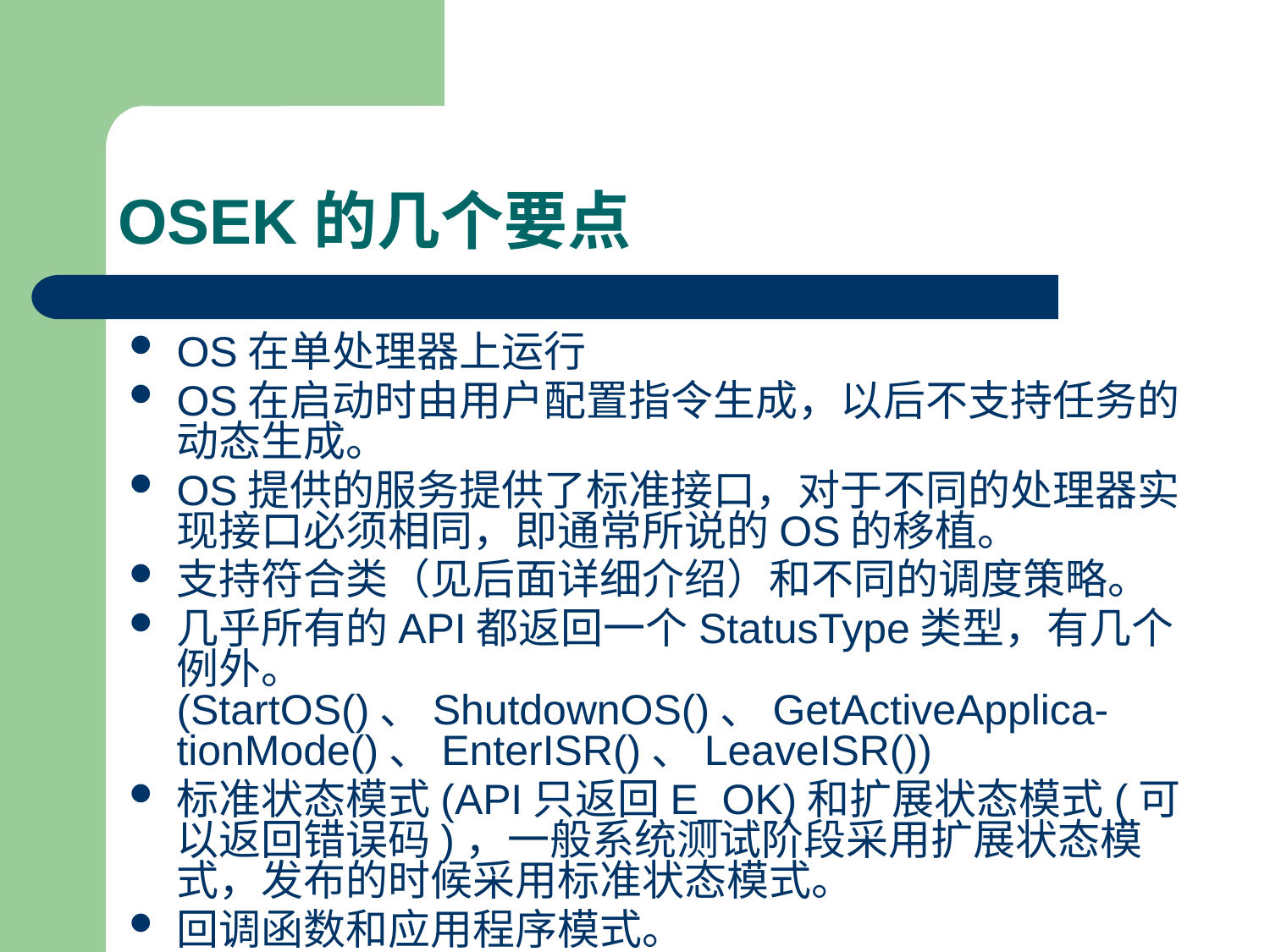

# OSEK的几个要点
OS在单处理器上运行
OS在启动时由用户配置指令生成，以后不支持任务的动态生成。
OS提供的服务提供了标准接口，对于不同的处理器实现接口必须相同，即通常所说的OS的移植。
支持符合类（见后面详细介绍）和不同的调度策略。
几乎所有的API都返回一个StatusType类型，有几个例外。(StartOS()、ShutdownOS()、GetActiveApplica-tionMode()、EnterISR()、LeaveISR())
标准状态模式(API只返回E_OK)和扩展状态模式(可以返回错误码)，一般系统测试阶段采用扩展状态模式，发布的时候采用标准状态模式。
回调函数和应用程序模式。